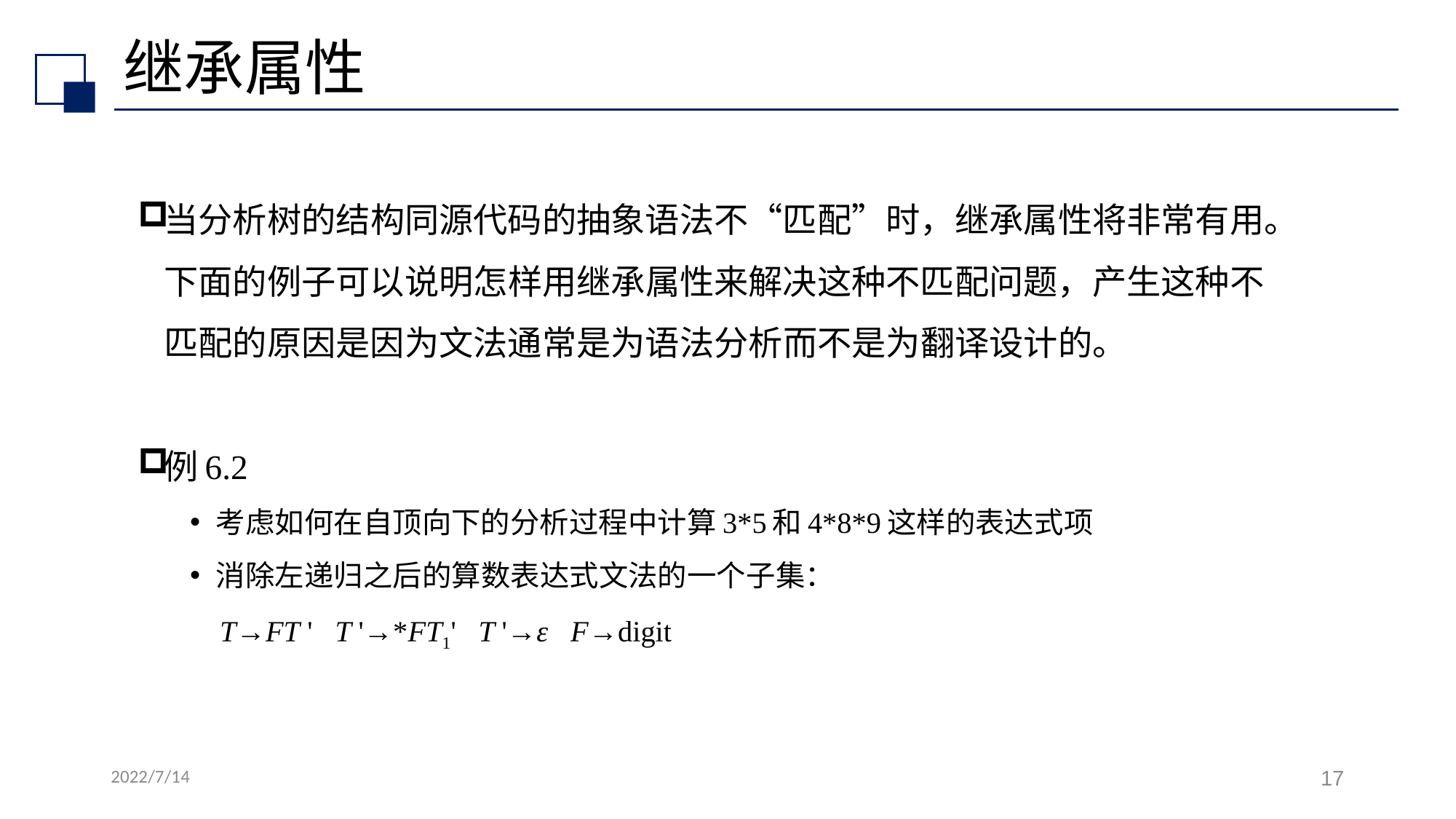

# 继承属性
当分析树的结构同源代码的抽象语法不“匹配”时，继承属性将非常有用。下面的例子可以说明怎样用继承属性来解决这种不匹配问题，产生这种不匹配的原因是因为文法通常是为语法分析而不是为翻译设计的。

例6.2
考虑如何在自顶向下的分析过程中计算3*5和4*8*9这样的表达式项
消除左递归之后的算数表达式文法的一个子集：
    T→FT '   T '→*FT1'   T '→ε   F→digit
2022/7/14
17